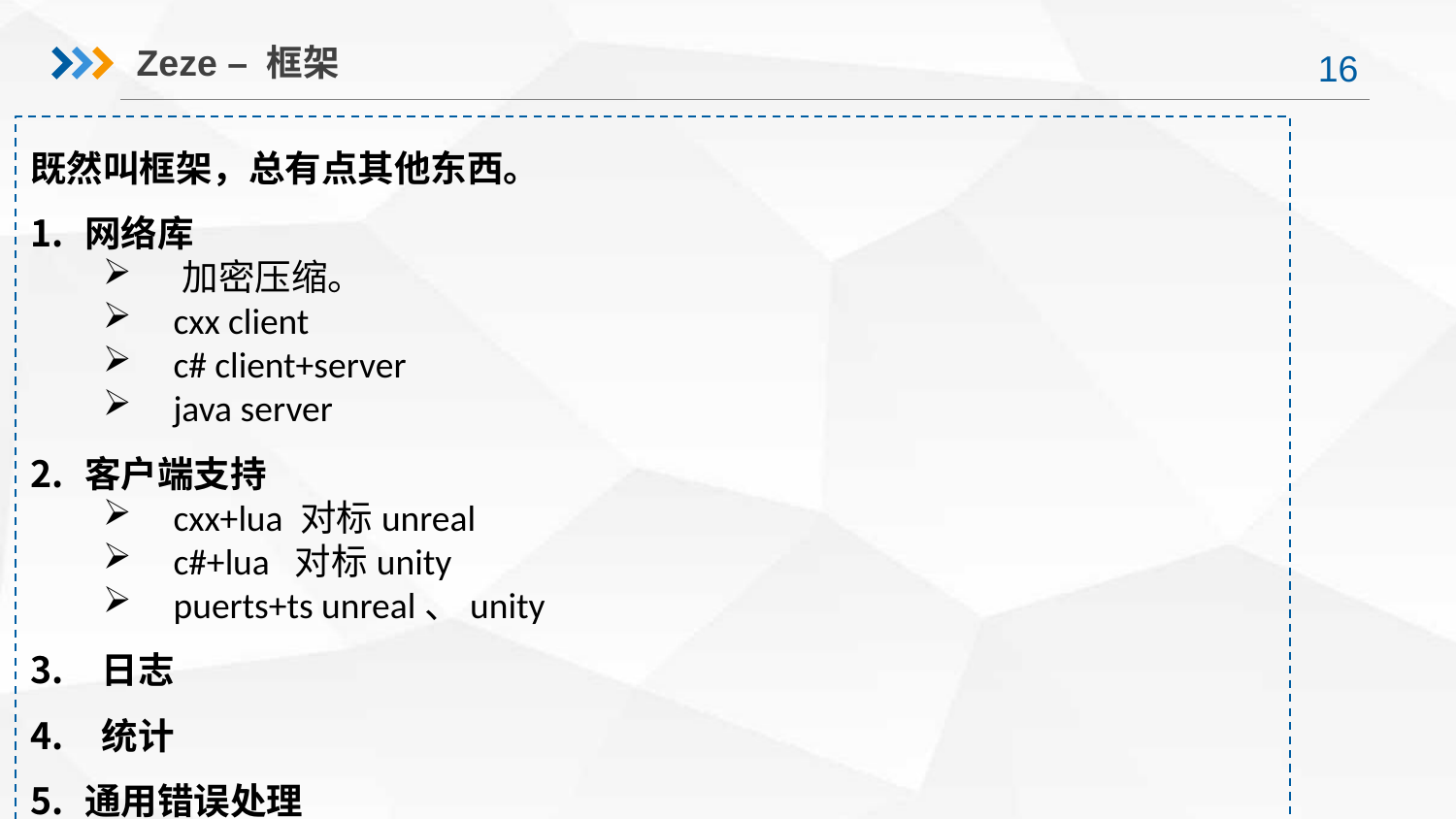

Zeze – 框架
既然叫框架，总有点其他东西。
网络库
   加密压缩。
   cxx client
   c# client+server
   java server
客户端支持
   cxx+lua 对标unreal
   c#+lua  对标unity
   puerts+ts unreal、unity
 日志
 统计
通用错误处理